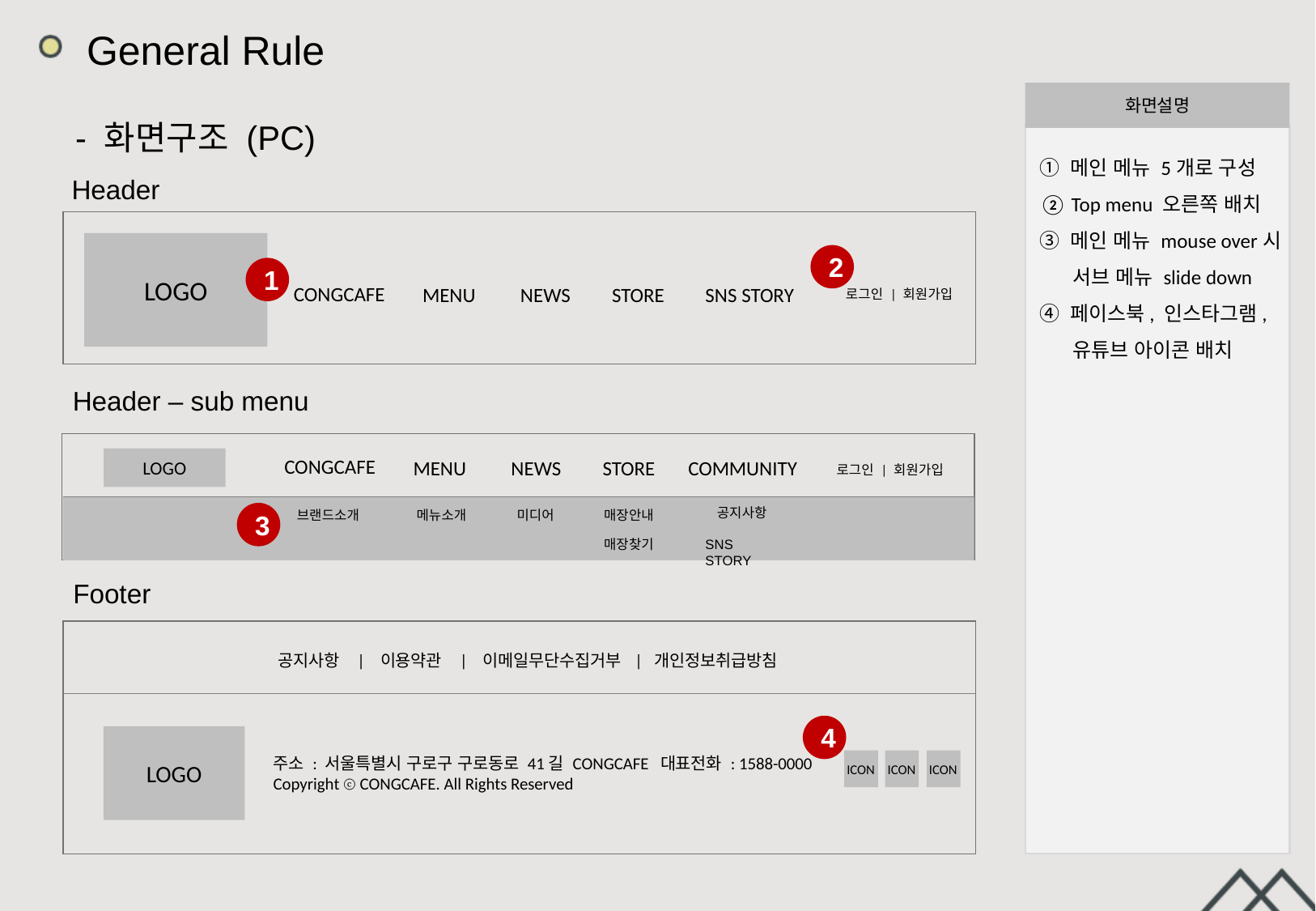

General Rule
화면설명
- 화면구조 (PC)

① 메인 메뉴 5개로 구성
② Top menu 오른쪽 배치
③ 메인 메뉴 mouse over시
     서브 메뉴 slide down
④ 페이스북, 인스타그램,
     유튜브 아이콘 배치
Header

LOGO
2
1
CONGCAFE
MENU
NEWS
STORE
SNS STORY
로그인 | 회원가입
Header – sub menu

CONGCAFE
LOGO
MENU
NEWS
STORE
COMMUNITY
로그인 | 회원가입

공지사항
브랜드소개
메뉴소개
미디어
매장안내
3
매장찾기
SNS STORY
Footer

공지사항   |   이용약관   |   이메일무단수집거부  |  개인정보취급방침
4
LOGO
주소 : 서울특별시 구로구 구로동로 41길 CONGCAFE  대표전화 : 1588-0000
Copyright ⓒ CONGCAFE. All Rights Reserved

ICON
ICON
ICON